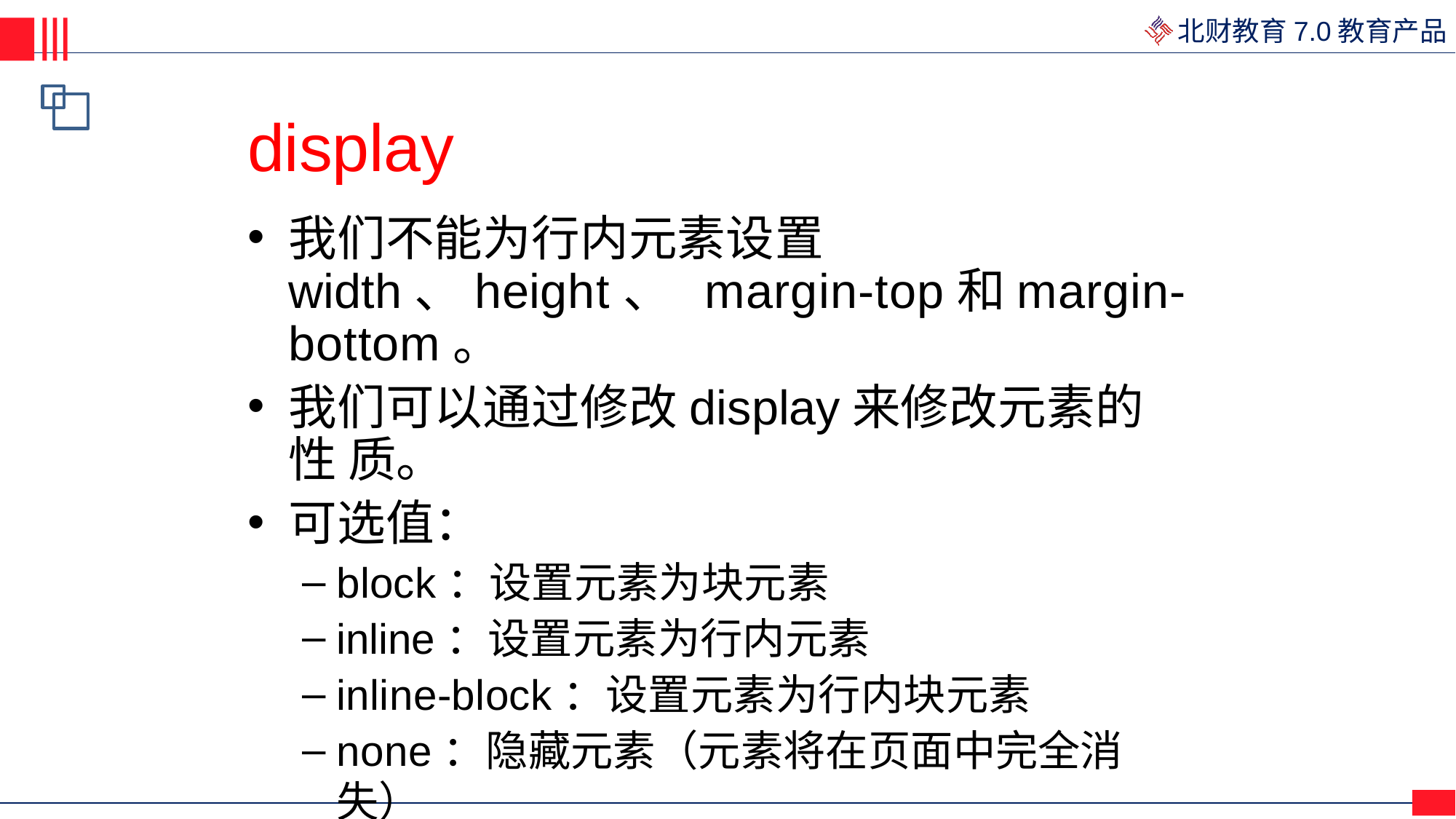

# display
我们不能为行内元素设置width、height、  margin-top和margin-bottom。
我们可以通过修改display来修改元素的性 质。
可选值：
block：设置元素为块元素
inline：设置元素为行内元素
inline-block：设置元素为行内块元素
none：隐藏元素（元素将在页面中完全消失）